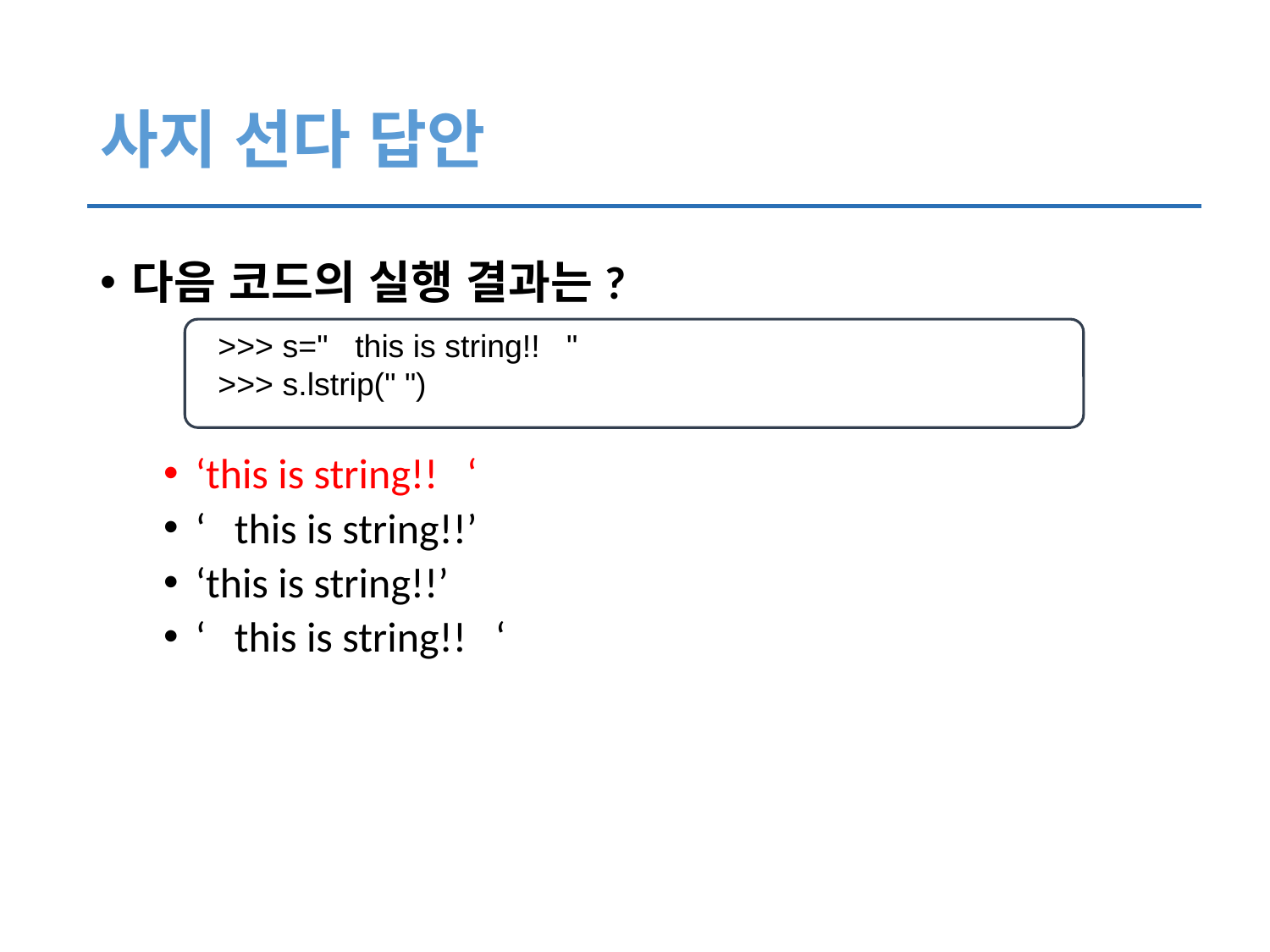

# 사지 선다 답안
다음 코드의 실행 결과는?

‘this is string!!   ‘
‘   this is string!!’
‘this is string!!’
‘   this is string!!   ‘
>>> s="   this is string!!   "
>>> s.lstrip(" ")